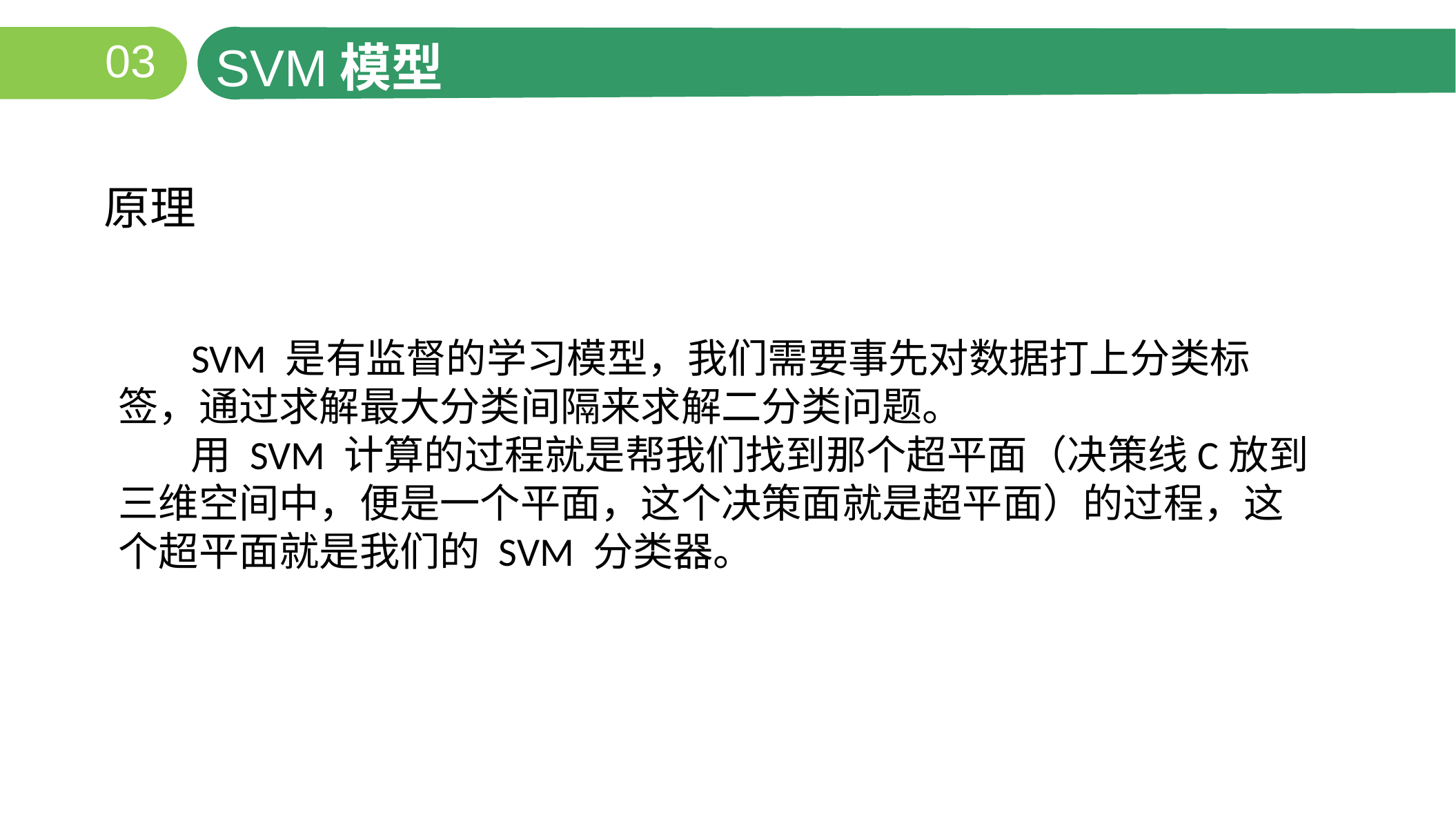

03

SVM模型
原理
        SVM 是有监督的学习模型，我们需要事先对数据打上分类标签，通过求解最大分类间隔来求解二分类问题。
       用 SVM 计算的过程就是帮我们找到那个超平面（决策线C放到三维空间中，便是一个平面，这个决策面就是超平面）的过程，这个超平面就是我们的 SVM 分类器。